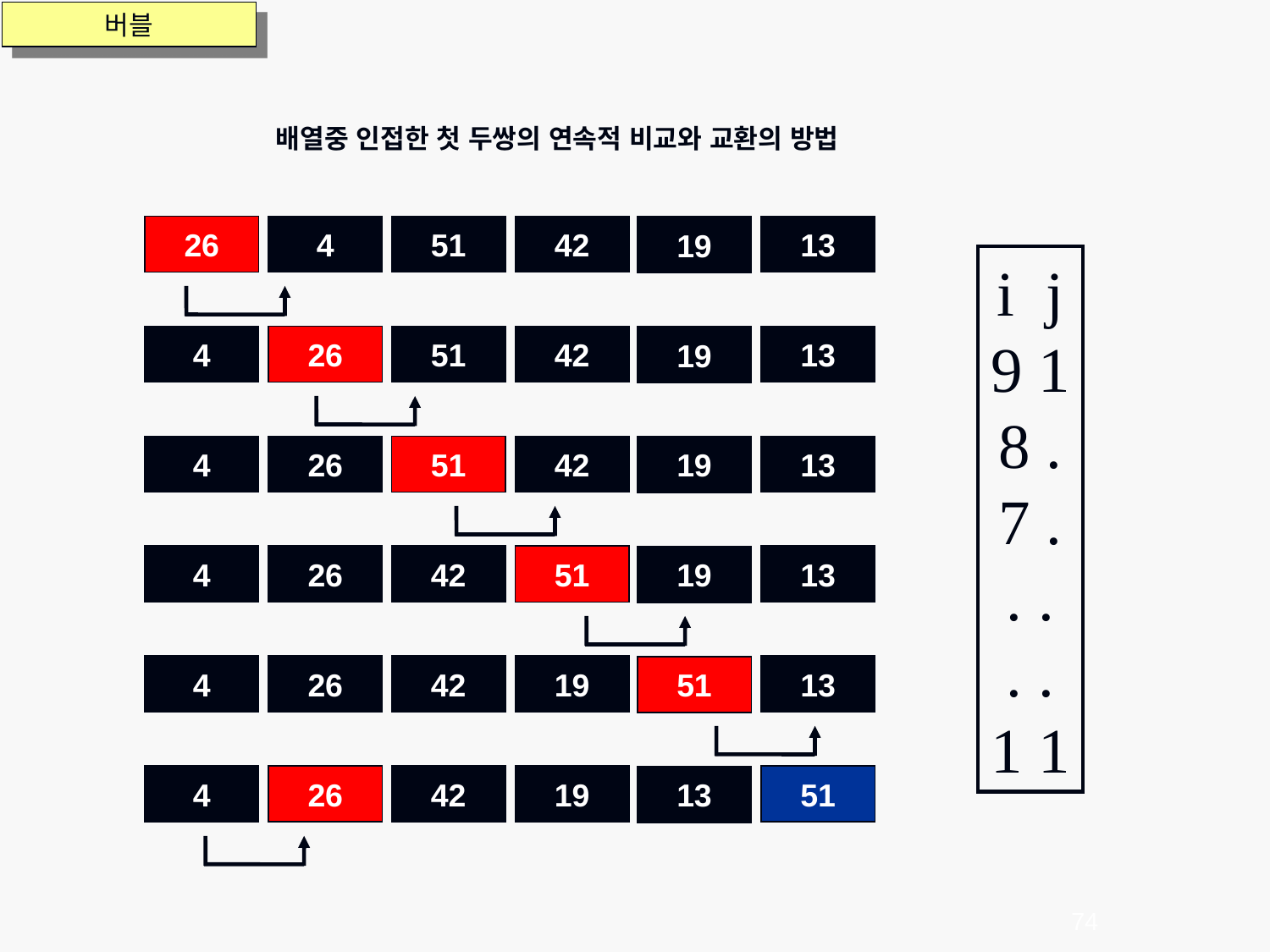

버블
배열중 인접한 첫 두쌍의 연속적 비교와 교환의 방법
26
4
51
42
13
19
i  j
9 1
8 .
7 .
. .
. .
1 1

4
26
51
42
13
19

4
26
51
42
13
19

4
26
42
51
13
19

4
26
42
19
13
51

4
26
42
19
51
13

74